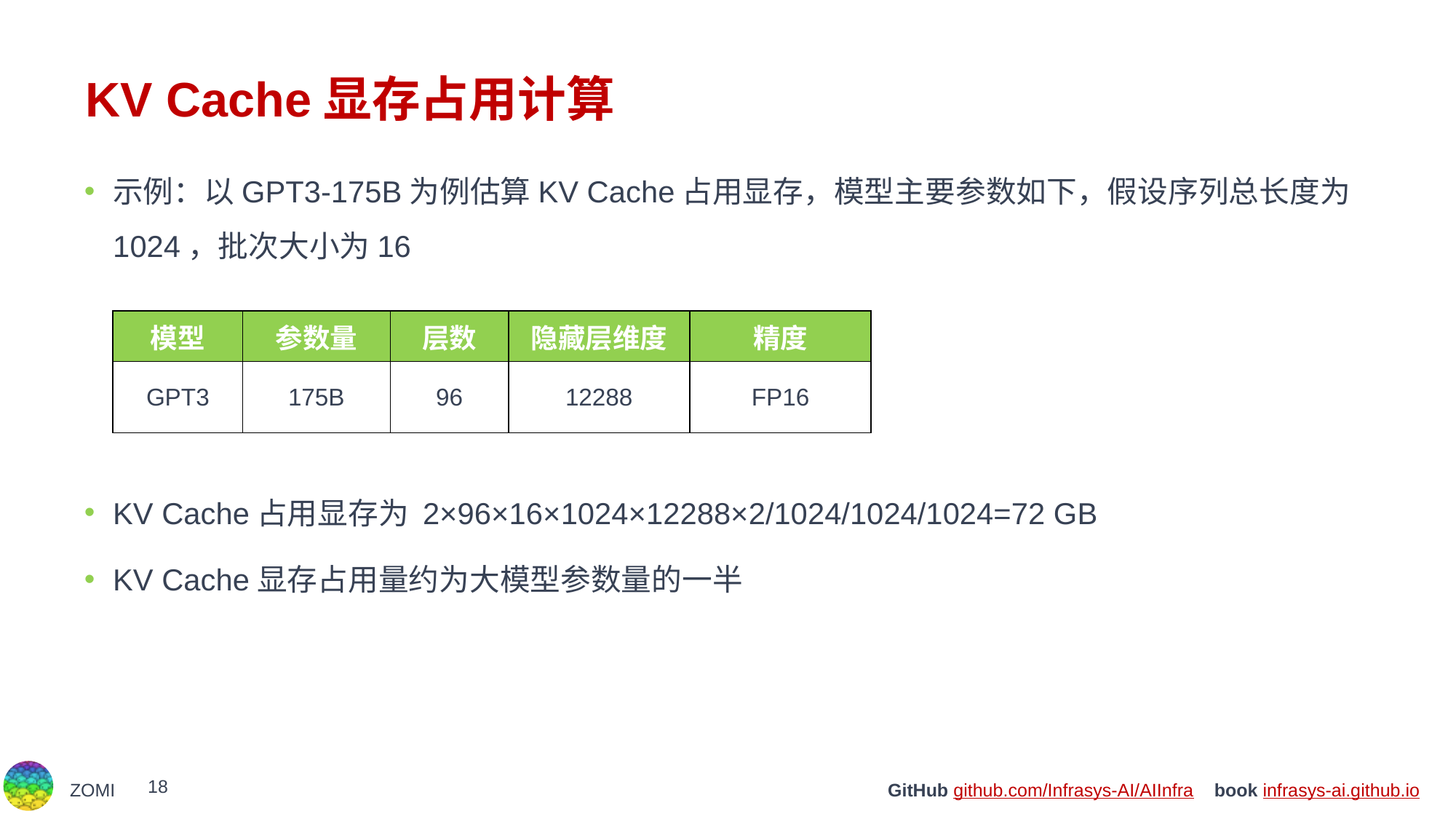

# KV Cache显存占用计算
示例：以GPT3-175B为例估算KV Cache占用显存，模型主要参数如下，假设序列总长度为1024，批次大小为16

KV Cache占用显存为 2×96×16×1024×12288×2/1024/1024/1024=72 GB
KV Cache显存占用量约为大模型参数量的一半
| 模型 | 参数量 | 层数 | 隐藏层维度 | 精度 |
| --- | --- | --- | --- | --- |
| GPT3 | 175B | 96 | 12288 | FP16 |